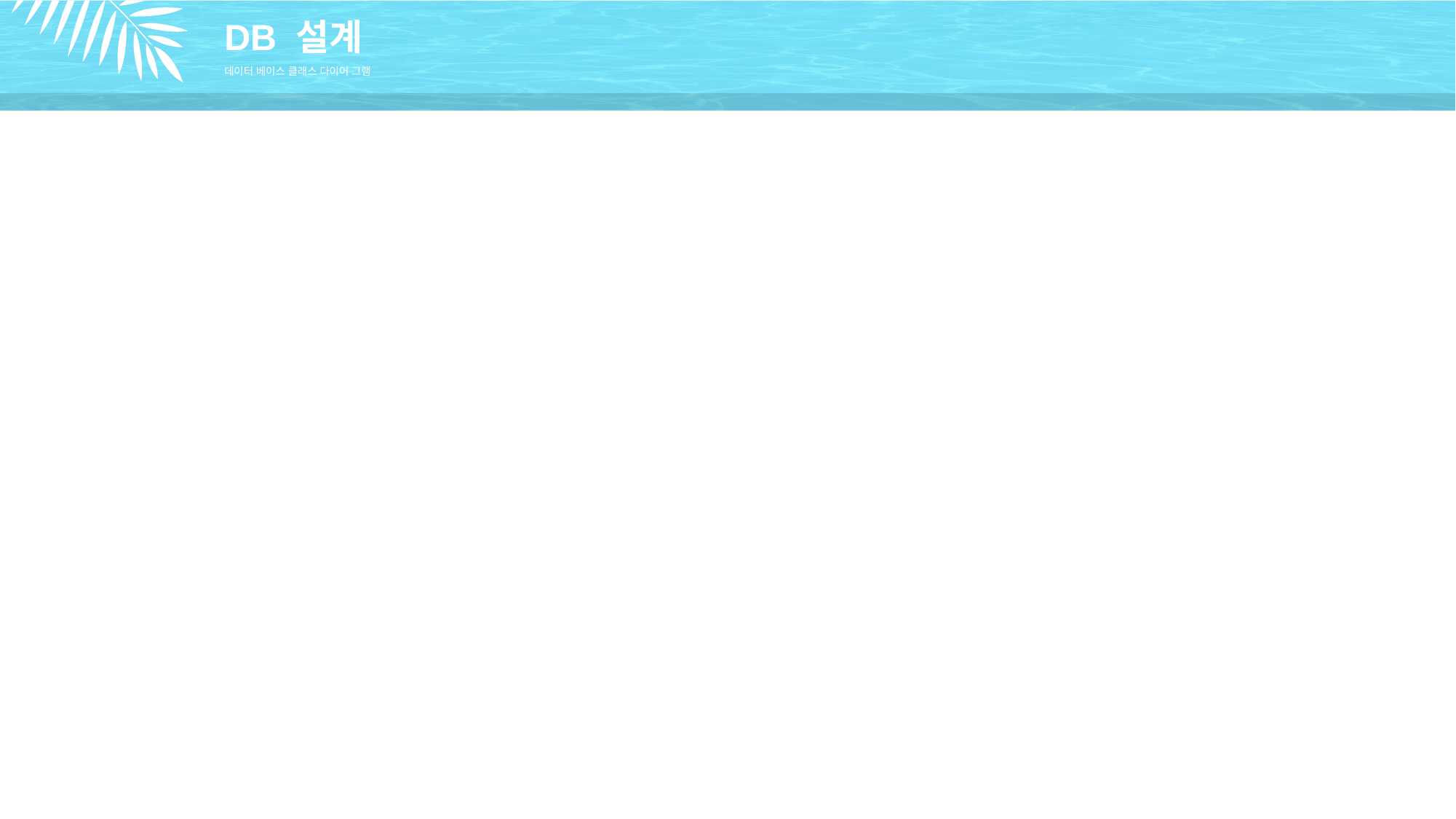

DB 설계
데이터 베이스 클래스 다이어 그램